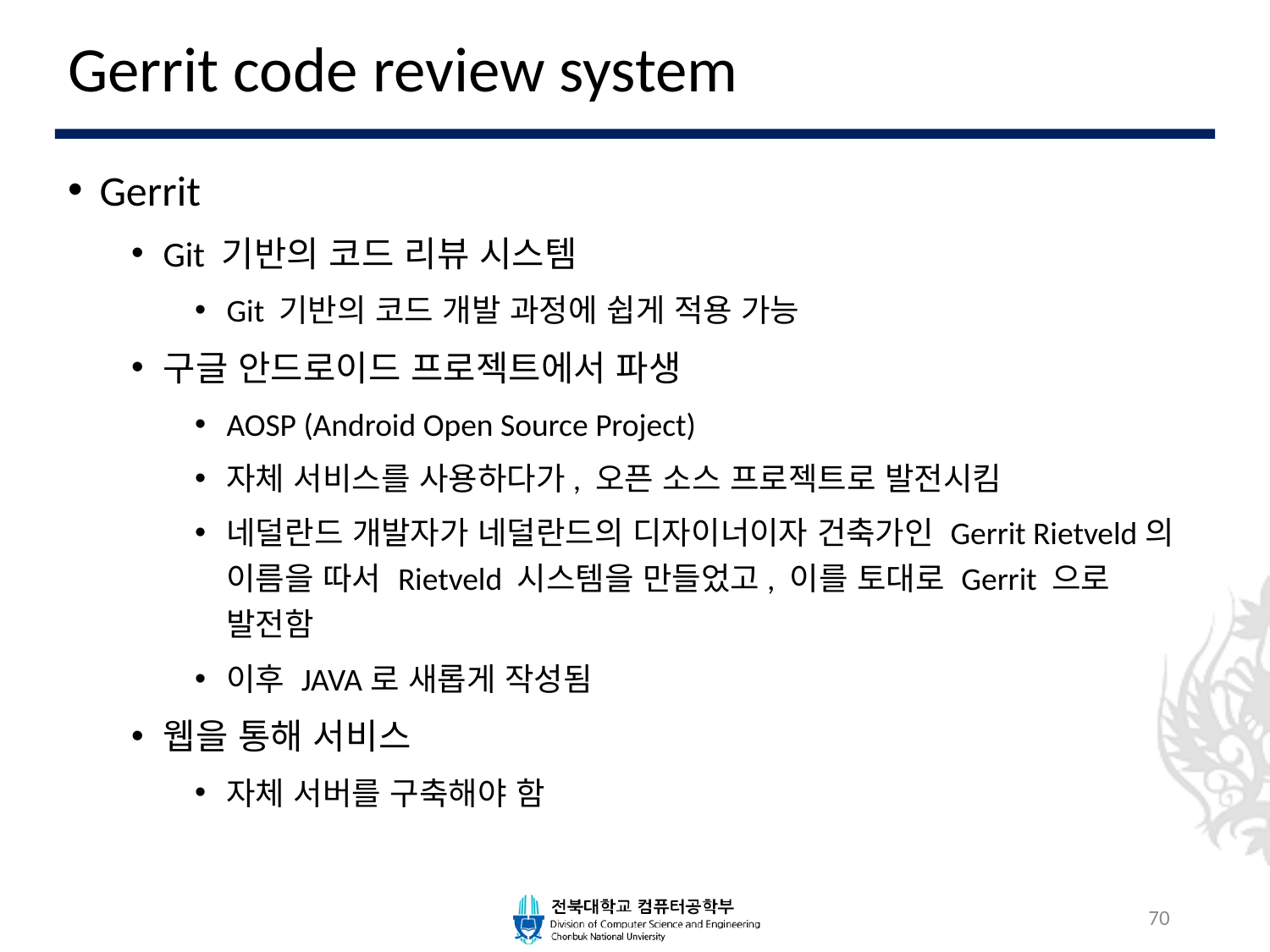

# Gerrit code review system
Gerrit
Git 기반의 코드 리뷰 시스템
Git 기반의 코드 개발 과정에 쉽게 적용 가능
구글 안드로이드 프로젝트에서 파생
AOSP (Android Open Source Project)
자체 서비스를 사용하다가, 오픈 소스 프로젝트로 발전시킴
네덜란드 개발자가 네덜란드의 디자이너이자 건축가인 Gerrit Rietveld의 이름을 따서 Rietveld 시스템을 만들었고, 이를 토대로 Gerrit 으로 발전함
이후 JAVA로 새롭게 작성됨
웹을 통해 서비스
자체 서버를 구축해야 함
70